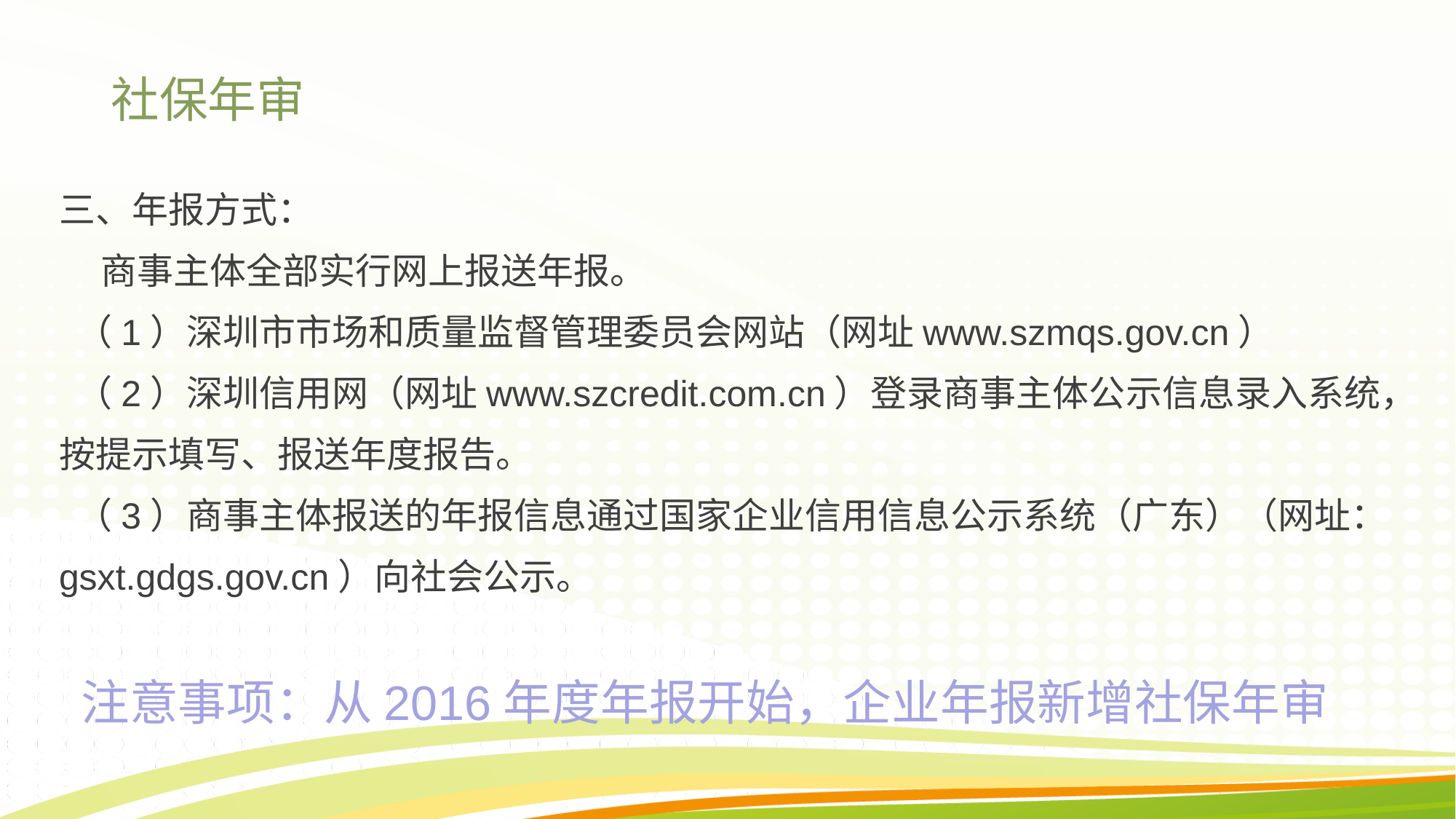

# 社保年审
三、年报方式：
    商事主体全部实行网上报送年报。
 （1）深圳市市场和质量监督管理委员会网站（网址www.szmqs.gov.cn）
 （2）深圳信用网（网址www.szcredit.com.cn）登录商事主体公示信息录入系统，按提示填写、报送年度报告。
 （3）商事主体报送的年报信息通过国家企业信用信息公示系统（广东）（网址：gsxt.gdgs.gov.cn）向社会公示。
注意事项：从2016年度年报开始，企业年报新增社保年审